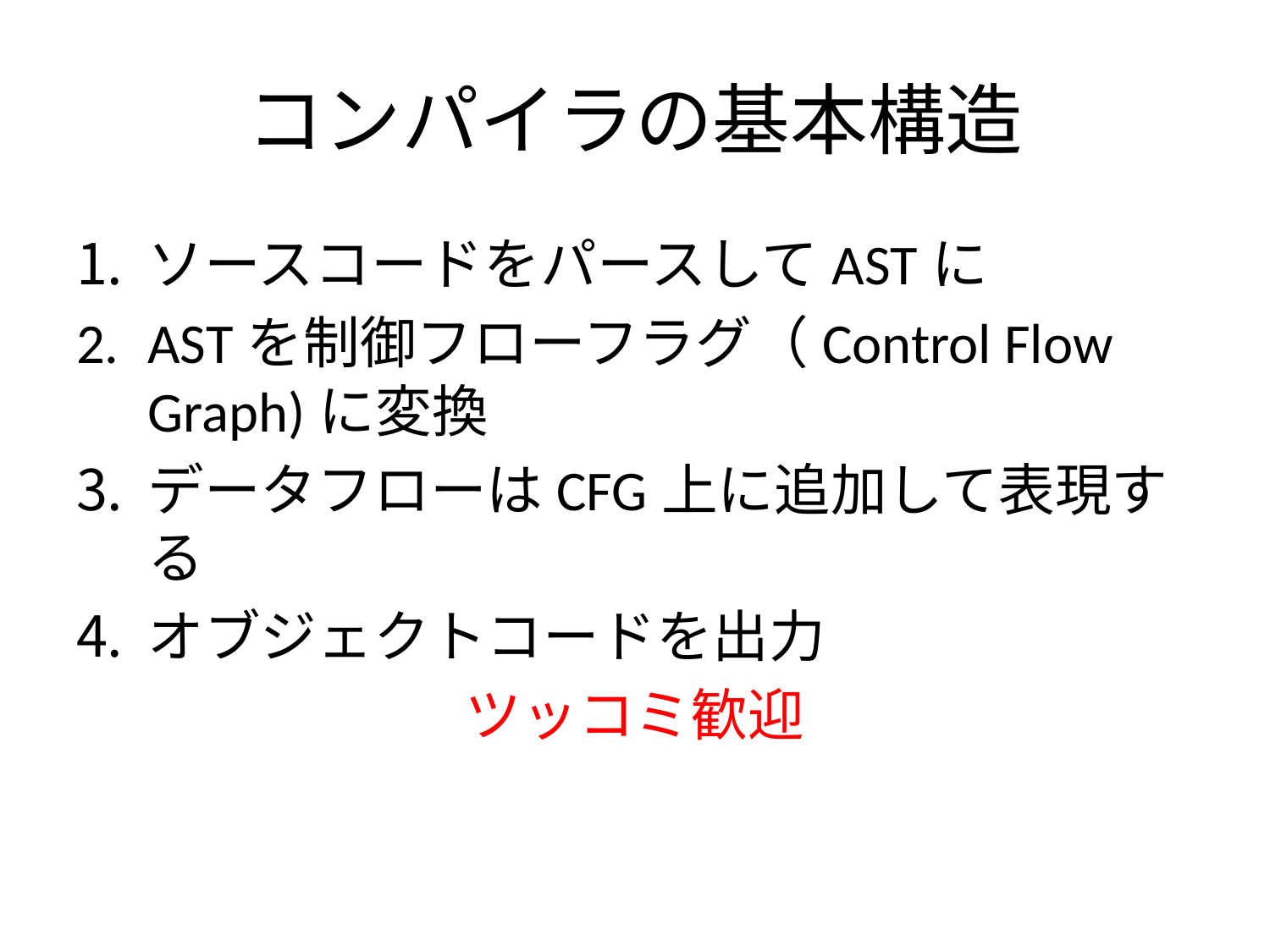

# コンパイラの基本構造
ソースコードをパースしてASTに
ASTを制御フローフラグ（Control Flow Graph)に変換
データフローはCFG上に追加して表現する
オブジェクトコードを出力
ツッコミ歓迎